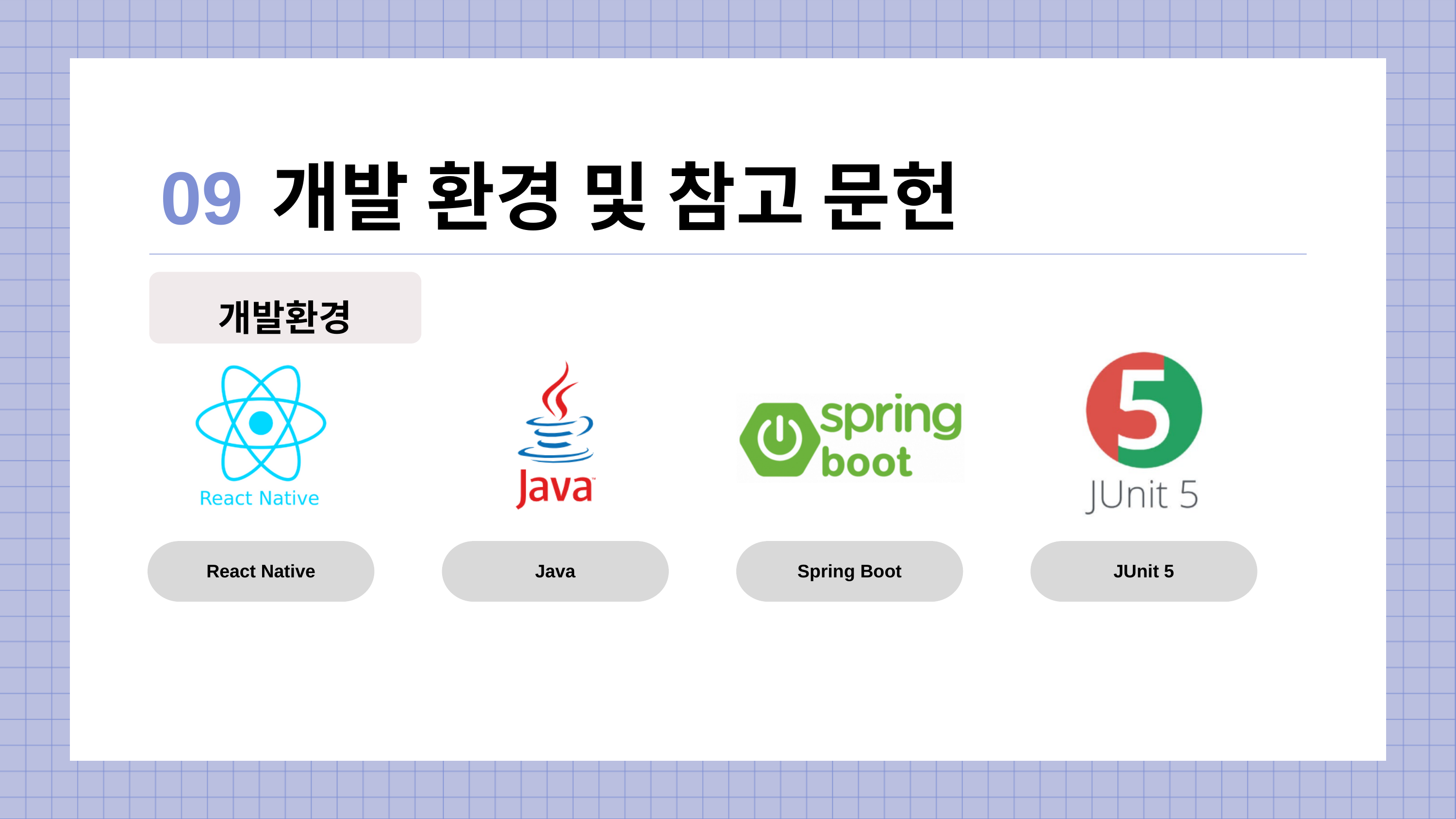

09
개발 환경 및 참고 문헌

개발환경

React Native

Java

Spring Boot

JUnit 5